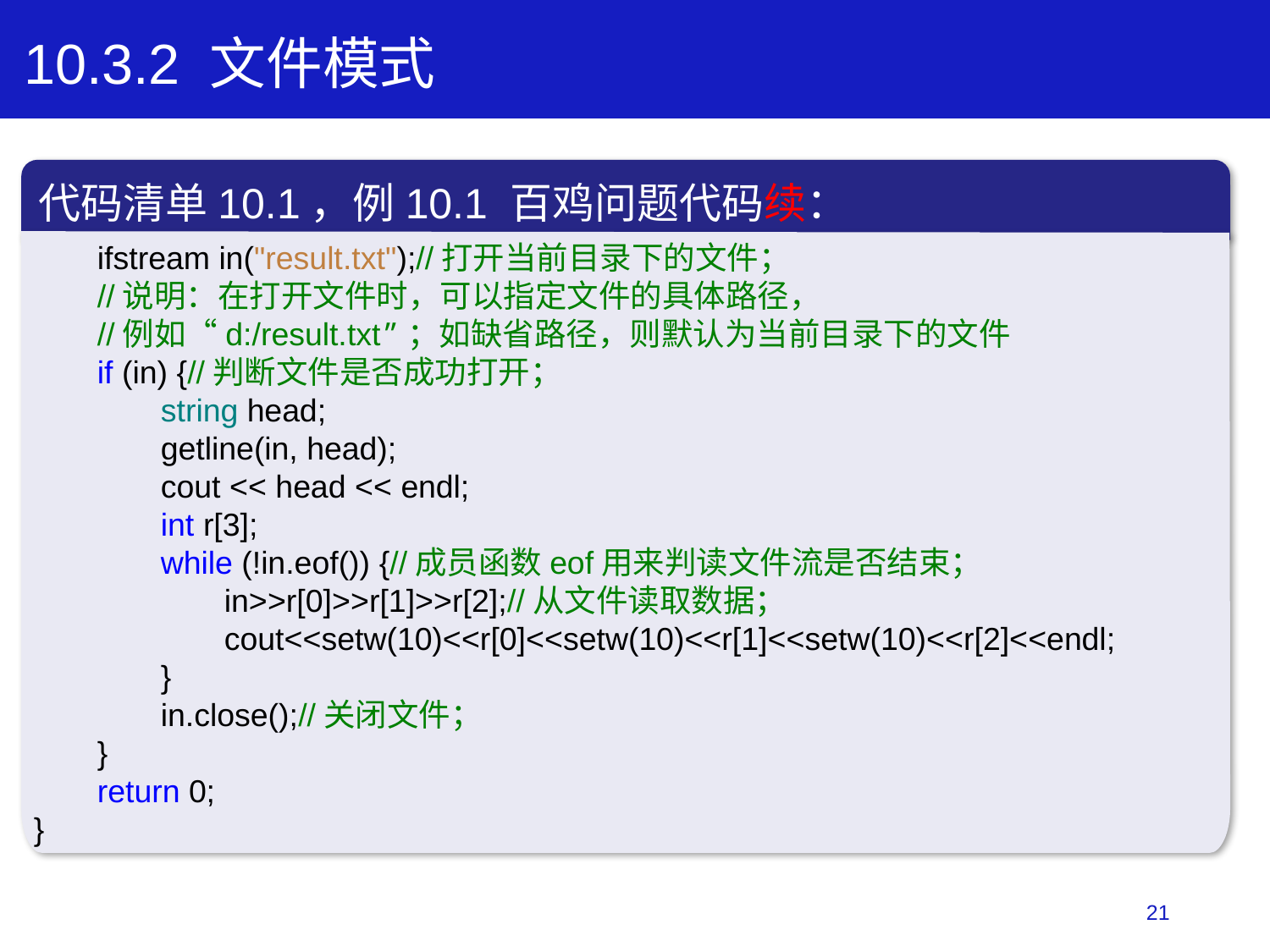

10.3.2 文件模式
代码清单10.1，例10.1 百鸡问题代码续：
ifstream in("result.txt");//打开当前目录下的文件；
//说明：在打开文件时，可以指定文件的具体路径，
//例如“d:/result.txt”；如缺省路径，则默认为当前目录下的文件
if (in) {//判断文件是否成功打开；
string head;
getline(in, head);
cout << head << endl;
int r[3];
while (!in.eof()) {//成员函数eof用来判读文件流是否结束；
in>>r[0]>>r[1]>>r[2];//从文件读取数据；
cout<<setw(10)<<r[0]<<setw(10)<<r[1]<<setw(10)<<r[2]<<endl;
}
in.close();//关闭文件；
}
return 0;
}
21